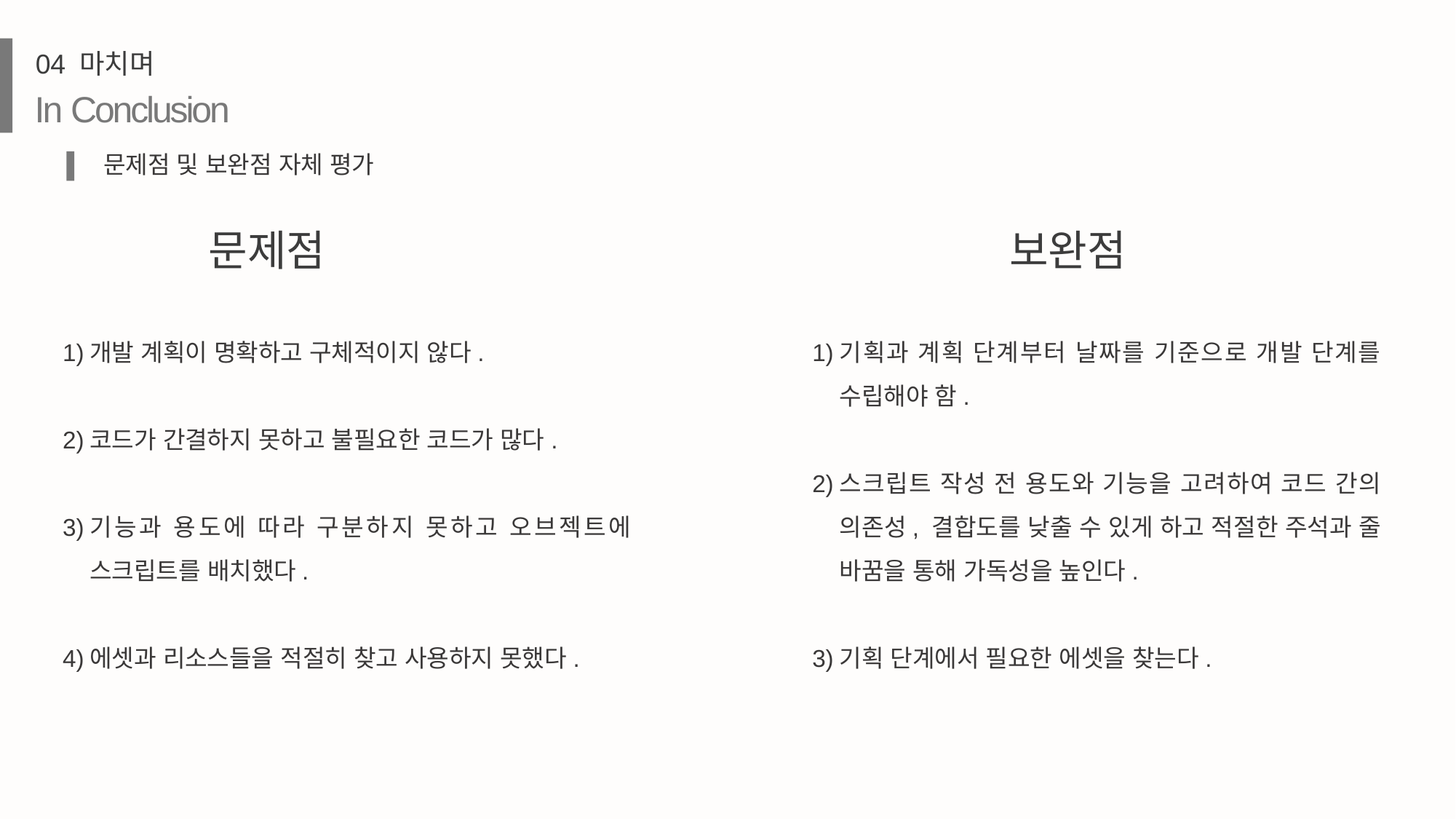

04 마치며
In Conclusion
 문제점 및 보완점 자체 평가

문제점
보완점
개발 계획이 명확하고 구체적이지 않다.

코드가 간결하지 못하고 불필요한 코드가 많다.

기능과 용도에 따라 구분하지 못하고 오브젝트에 스크립트를 배치했다.

에셋과 리소스들을 적절히 찾고 사용하지 못했다.
기획과 계획 단계부터 날짜를 기준으로 개발 단계를 수립해야 함.

스크립트 작성 전 용도와 기능을 고려하여 코드 간의 의존성, 결합도를 낮출 수 있게 하고 적절한 주석과 줄 바꿈을 통해 가독성을 높인다.

기획 단계에서 필요한 에셋을 찾는다.